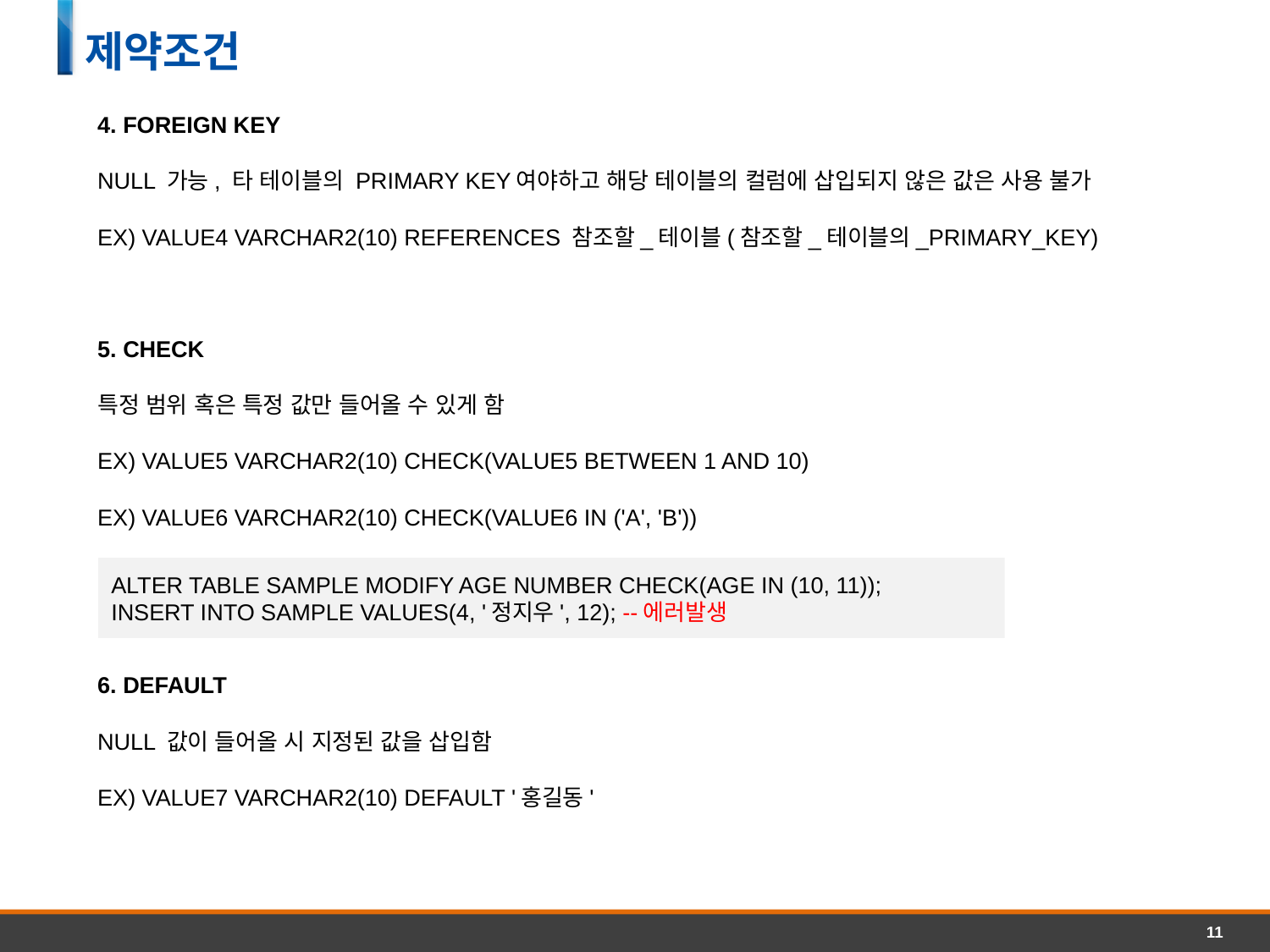

제약조건
4. FOREIGN KEY
NULL 가능, 타 테이블의 PRIMARY KEY여야하고 해당 테이블의 컬럼에 삽입되지 않은 값은 사용 불가
EX) VALUE4 VARCHAR2(10) REFERENCES 참조할_테이블(참조할_테이블의_PRIMARY_KEY)

5. CHECK
특정 범위 혹은 특정 값만 들어올 수 있게 함
EX) VALUE5 VARCHAR2(10) CHECK(VALUE5 BETWEEN 1 AND 10)
EX) VALUE6 VARCHAR2(10) CHECK(VALUE6 IN ('A', 'B'))

6. DEFAULT
NULL 값이 들어올 시 지정된 값을 삽입함
EX) VALUE7 VARCHAR2(10) DEFAULT '홍길동'

ALTER TABLE SAMPLE MODIFY AGE NUMBER CHECK(AGE IN (10, 11));
INSERT INTO SAMPLE VALUES(4, '정지우', 12); --에러발생